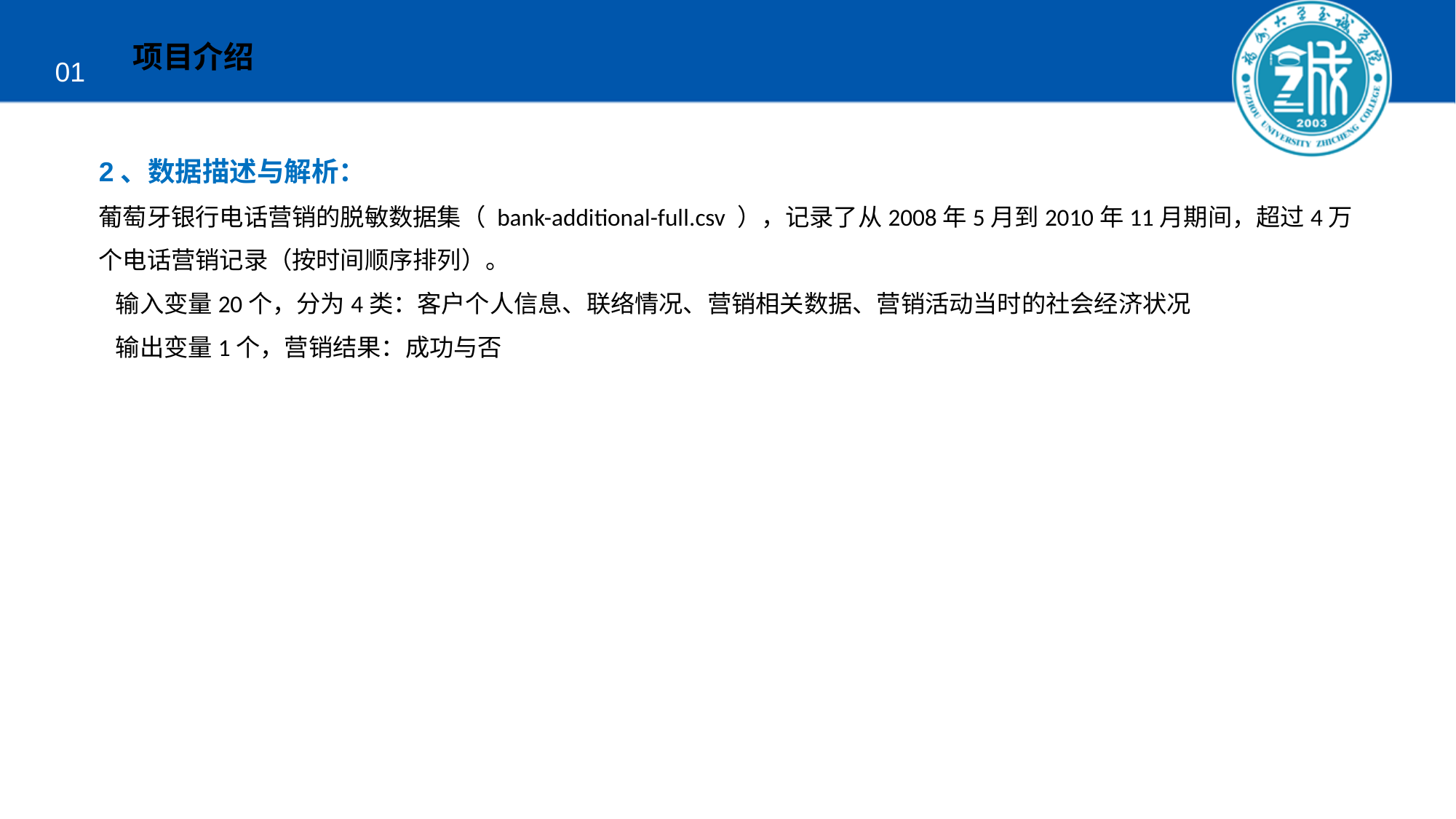

项目介绍
01
2、数据描述与解析：
葡萄牙银行电话营销的脱敏数据集（ bank-additional-full.csv ），记录了从2008年5月到2010年11月期间，超过4万个电话营销记录（按时间顺序排列）。
  输入变量20个，分为4类：客户个人信息、联络情况、营销相关数据、营销活动当时的社会经济状况
  输出变量1个，营销结果：成功与否